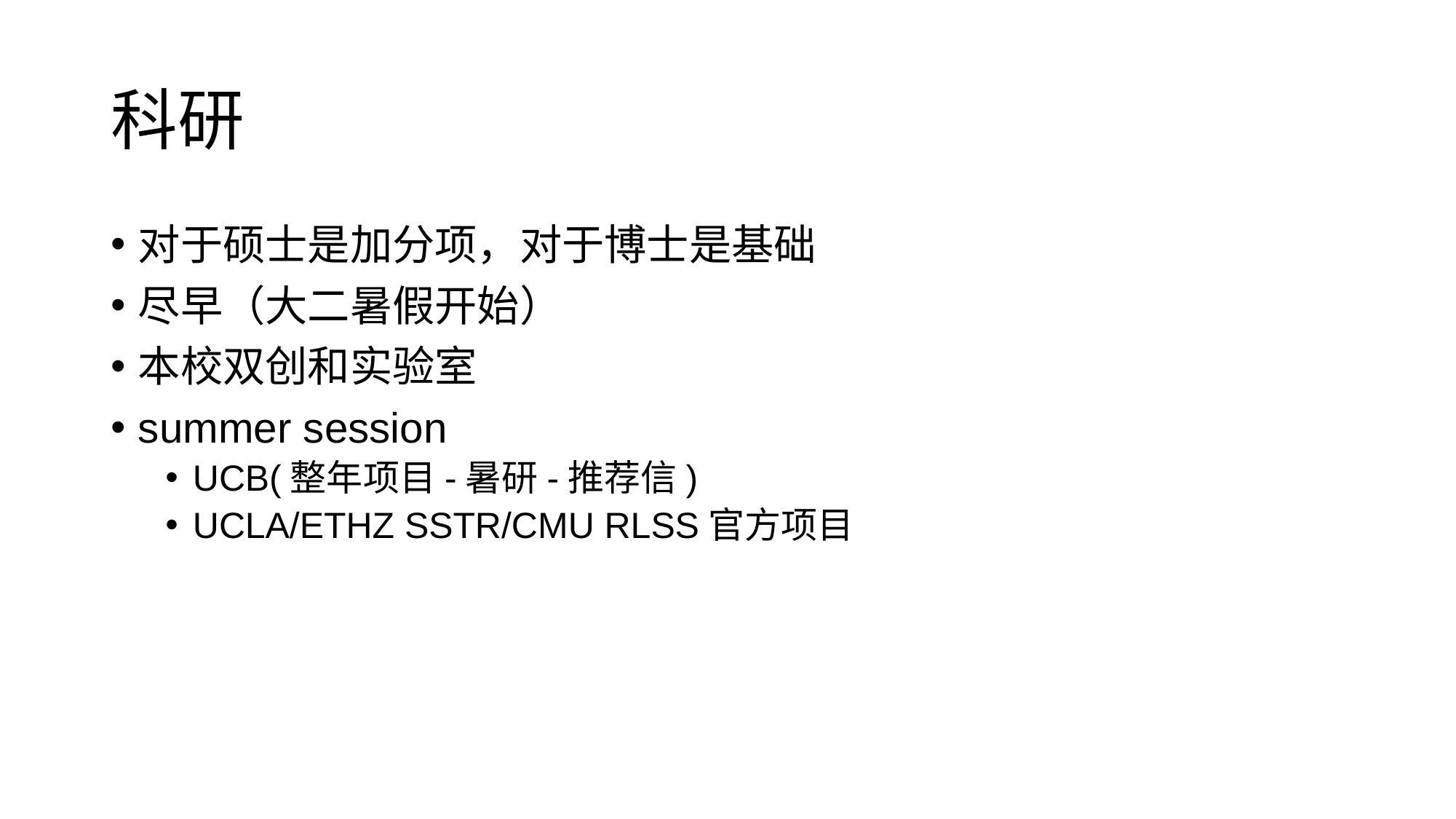

# 科研
对于硕士是加分项，对于博士是基础
尽早（大二暑假开始）
本校双创和实验室
summer session
UCB(整年项目-暑研-推荐信)
UCLA/ETHZ SSTR/CMU RLSS官方项目